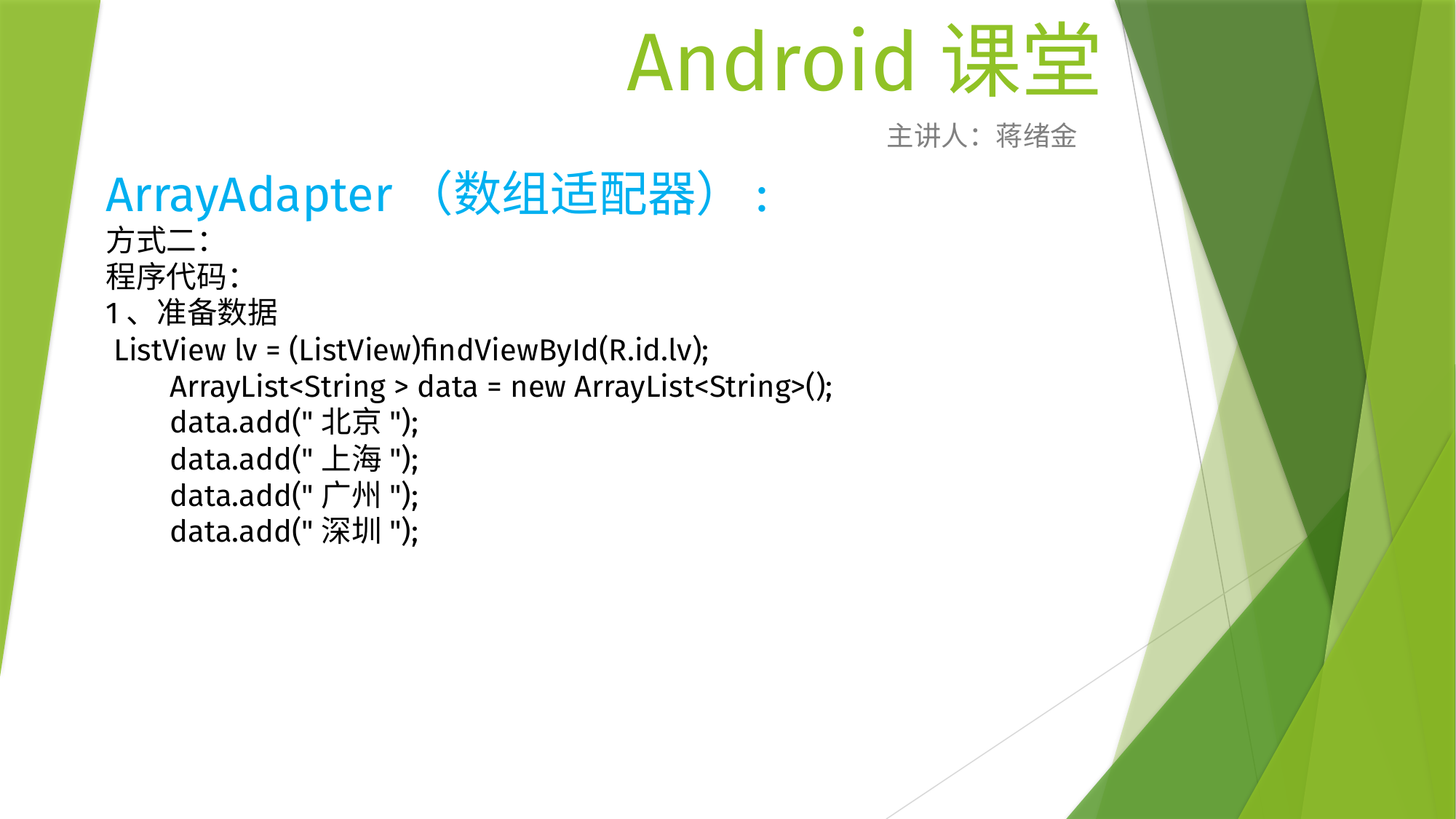

# Android课堂
主讲人：蒋绪金
ArrayAdapter（数组适配器）:
方式二：
程序代码：
1、准备数据
 ListView lv = (ListView)findViewById(R.id.lv);
        ArrayList<String > data = new ArrayList<String>();
        data.add("北京");
        data.add("上海");
        data.add("广州");
        data.add("深圳");